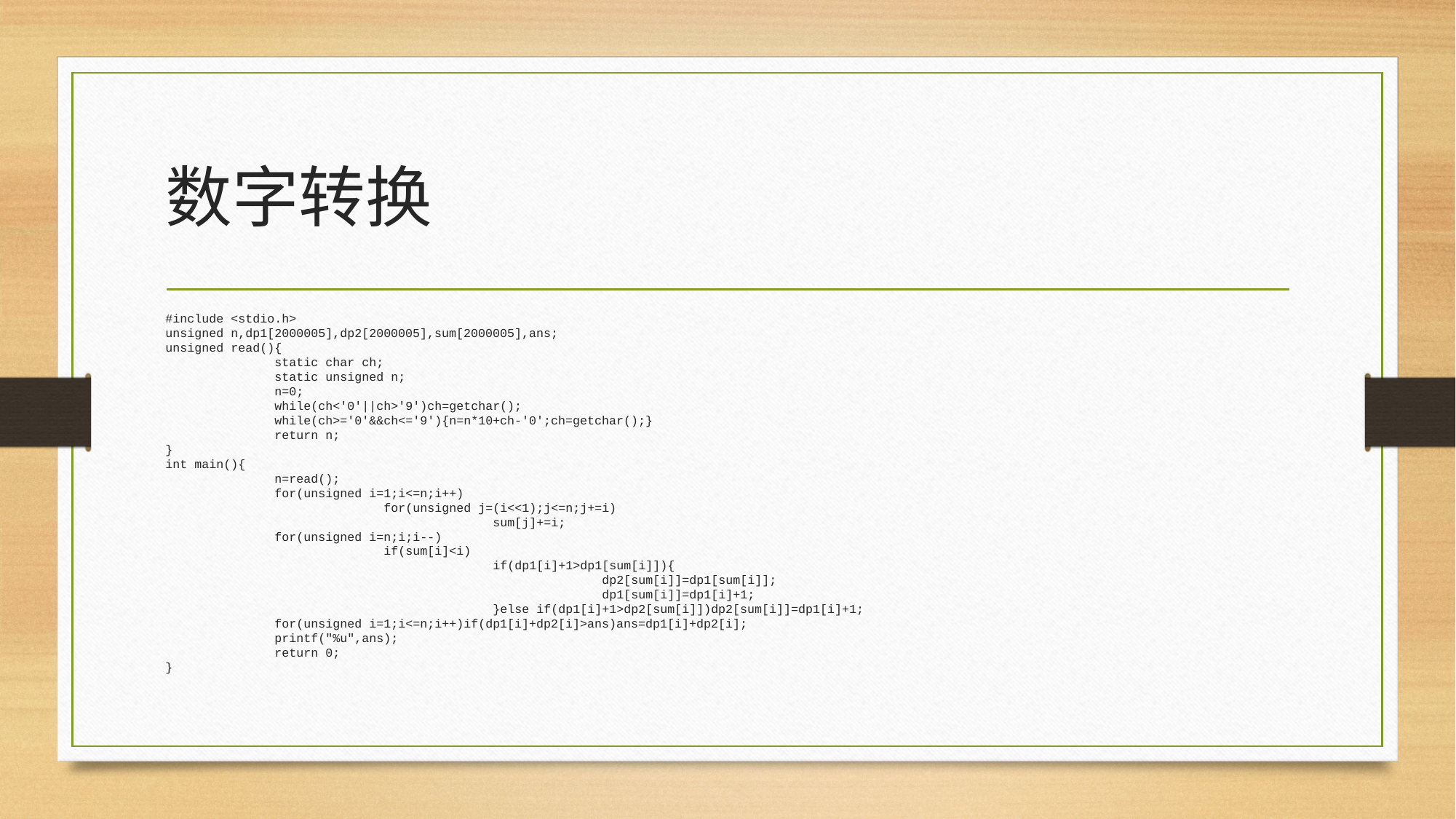

# 数字转换
#include <stdio.h>
unsigned n,dp1[2000005],dp2[2000005],sum[2000005],ans;
unsigned read(){
	static char ch;
	static unsigned n;
	n=0;
	while(ch<'0'||ch>'9')ch=getchar();
	while(ch>='0'&&ch<='9'){n=n*10+ch-'0';ch=getchar();}
	return n;
}
int main(){
	n=read();
	for(unsigned i=1;i<=n;i++)
		for(unsigned j=(i<<1);j<=n;j+=i)
			sum[j]+=i;
	for(unsigned i=n;i;i--)
		if(sum[i]<i)
			if(dp1[i]+1>dp1[sum[i]]){
				dp2[sum[i]]=dp1[sum[i]];
				dp1[sum[i]]=dp1[i]+1;
			}else if(dp1[i]+1>dp2[sum[i]])dp2[sum[i]]=dp1[i]+1;
	for(unsigned i=1;i<=n;i++)if(dp1[i]+dp2[i]>ans)ans=dp1[i]+dp2[i];
	printf("%u",ans);
	return 0;
}